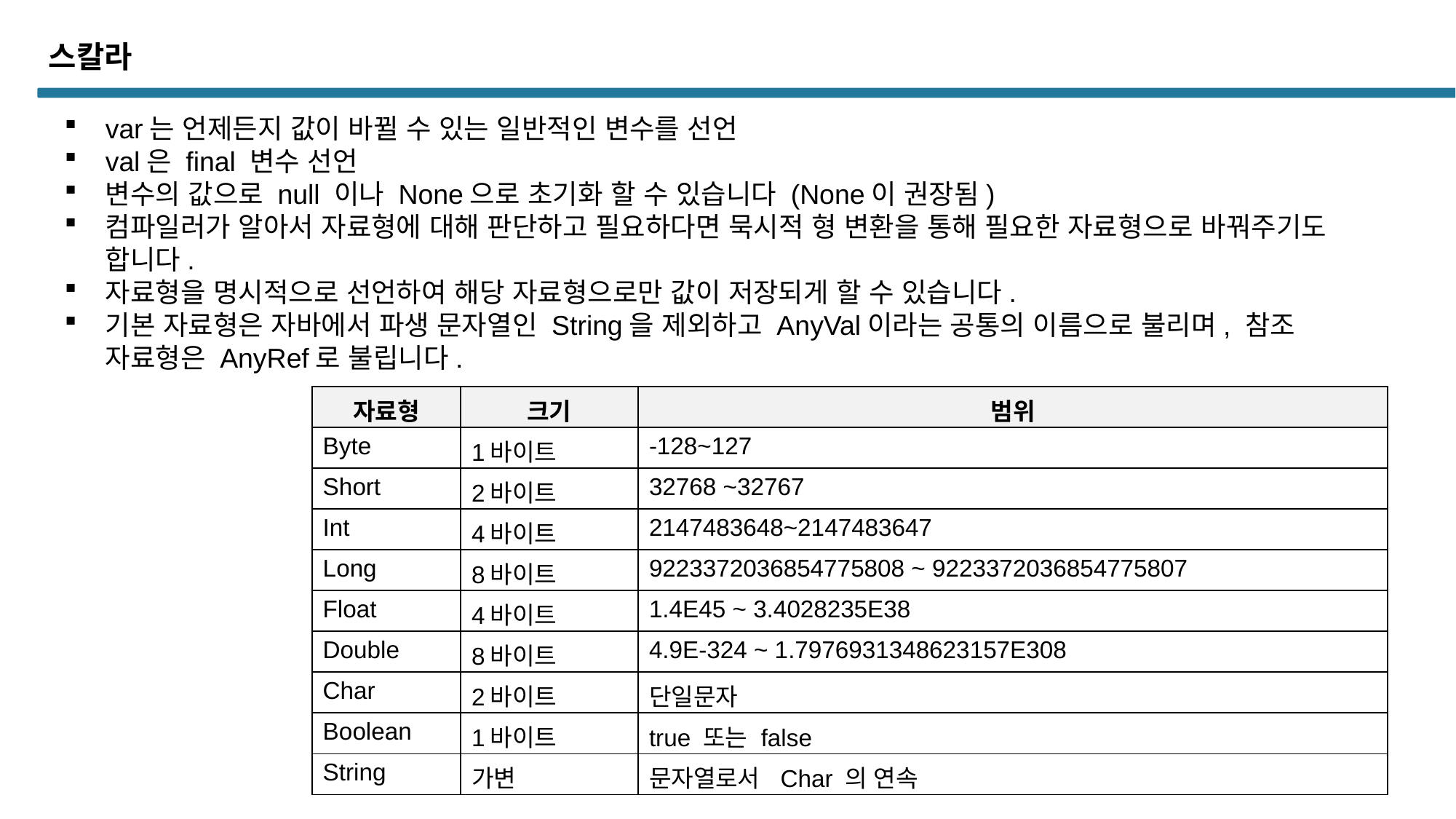

스칼라
var는 언제든지 값이 바뀔 수 있는 일반적인 변수를 선언
val은 final 변수 선언
변수의 값으로 null 이나 None으로 초기화 할 수 있습니다 (None이 권장됨)
컴파일러가 알아서 자료형에 대해 판단하고 필요하다면 묵시적 형 변환을 통해 필요한 자료형으로 바꿔주기도 합니다.
자료형을 명시적으로 선언하여 해당 자료형으로만 값이 저장되게 할 수 있습니다.
기본 자료형은 자바에서 파생 문자열인 String을 제외하고 AnyVal이라는 공통의 이름으로 불리며, 참조 자료형은 AnyRef로 불립니다.
| 자료형 | 크기 | 범위 |
| --- | --- | --- |
| Byte | 1바이트 | -128~127 |
| Short | 2바이트 | 32768 ~32767 |
| Int | 4바이트 | 2147483648~2147483647 |
| Long | 8바이트 | 9223372036854775808 ~ 9223372036854775807 |
| Float | 4바이트 | 1.4E45 ~ 3.4028235E38 |
| Double | 8바이트 | 4.9E-324 ~ 1.7976931348623157E308 |
| Char | 2바이트 | 단일문자 |
| Boolean | 1바이트 | true 또는 false |
| String | 가변 | 문자열로서 Char 의 연속 |